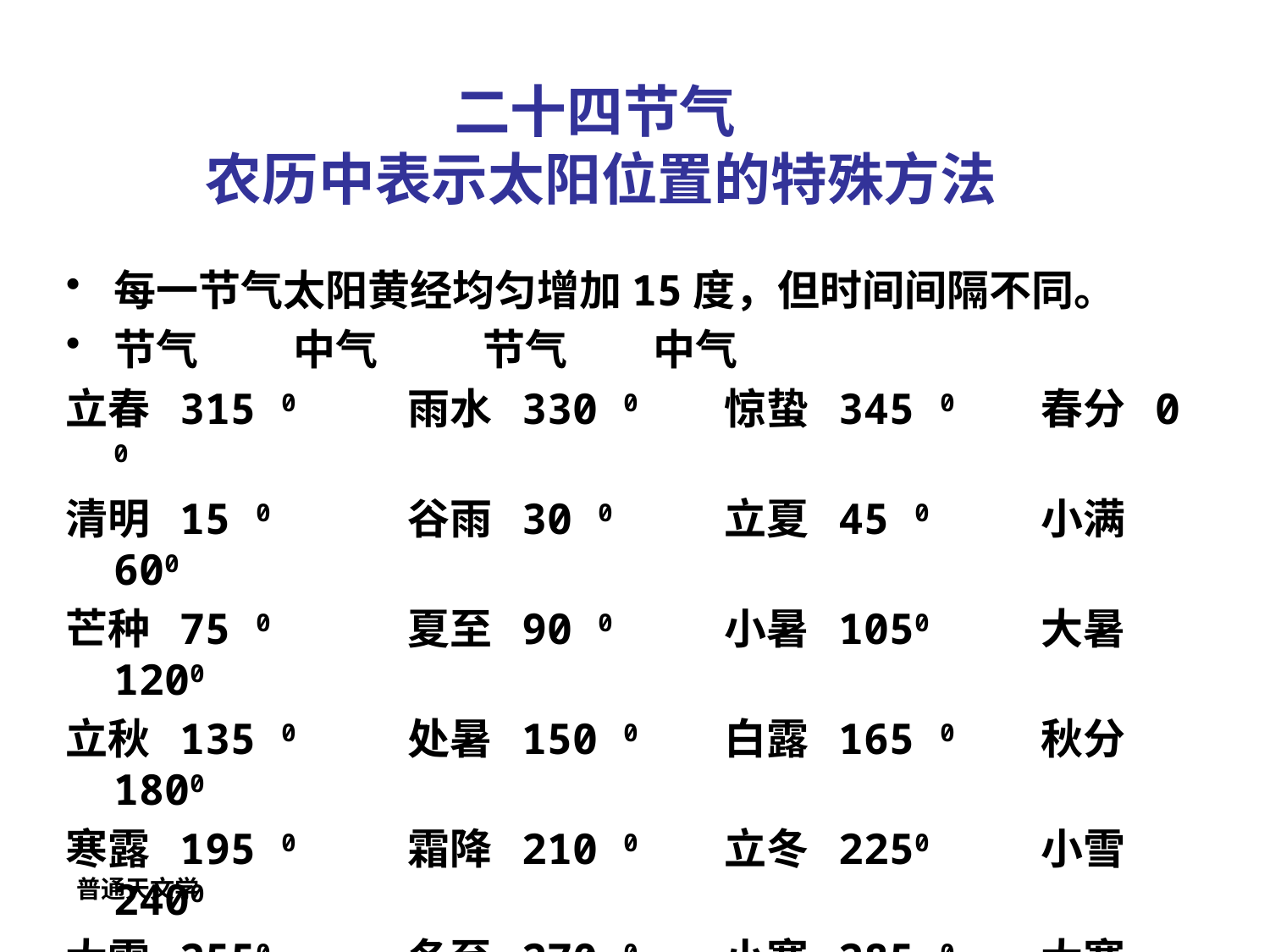

# 二十四节气 农历中表示太阳位置的特殊方法
每一节气太阳黄经均匀增加15度，但时间间隔不同。
节气          中气           节气         中气
立春  315 0    雨水  330 0   惊蛰  345 0   春分  0 0
清明  15 0     谷雨  30 0    立夏  45 0    小满  600
芒种  75 0     夏至  90 0    小暑  1050    大暑  1200
立秋  135 0    处暑  150 0   白露  165 0   秋分  1800
寒露  195 0    霜降  210 0   立冬  2250    小雪  2400
大雪  2550     冬至  270 0   小寒  285 0   大寒  3300

普通天文学